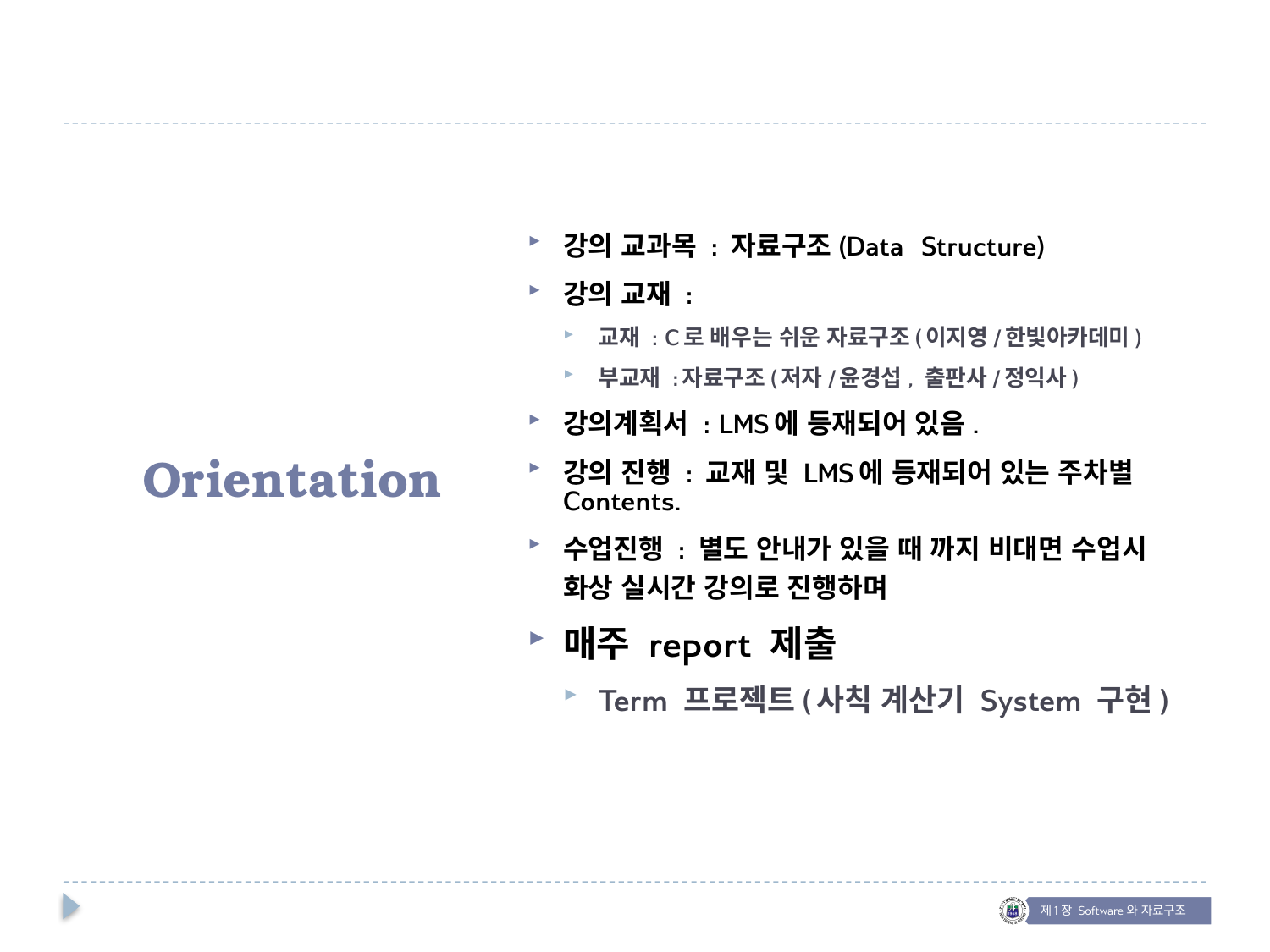

Orientation
강의 교과목 : 자료구조(Data  Structure)
강의 교재 :
교재 : C로 배우는 쉬운 자료구조(이지영/한빛아카데미)
부교재 :자료구조(저자/윤경섭, 출판사/정익사)
강의계획서 : LMS에 등재되어 있음.
강의 진행 : 교재 및 LMS에 등재되어 있는 주차별 Contents.
수업진행 : 별도 안내가 있을 때 까지 비대면 수업시 화상 실시간 강의로 진행하며
매주 report 제출
Term 프로젝트(사칙 계산기 System 구현)